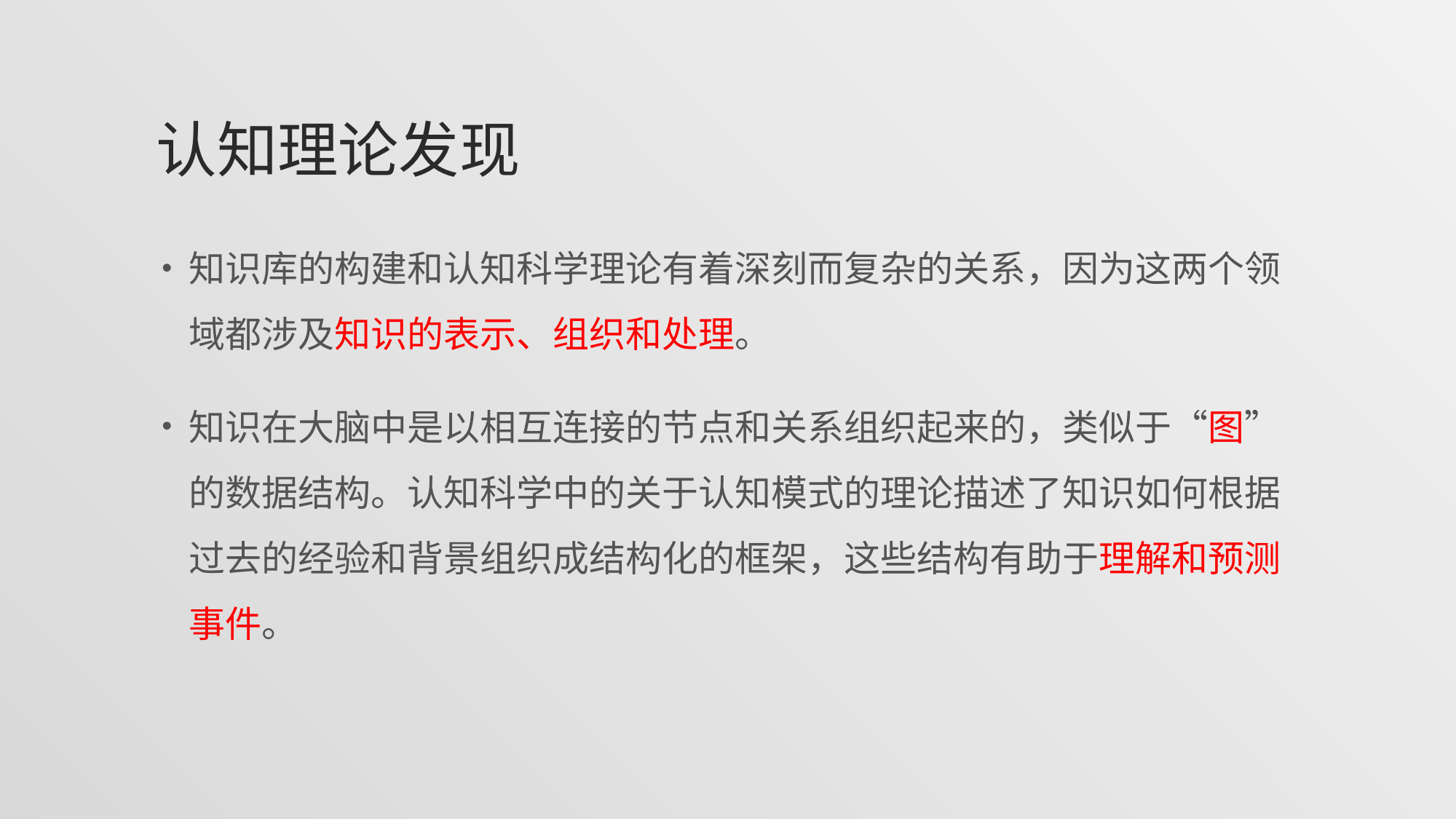

# 认知理论发现
知识库的构建和认知科学理论有着深刻而复杂的关系，因为这两个领域都涉及知识的表示、组织和处理。
知识在大脑中是以相互连接的节点和关系组织起来的，类似于“图”的数据结构。认知科学中的关于认知模式的理论描述了知识如何根据过去的经验和背景组织成结构化的框架，这些结构有助于理解和预测事件。